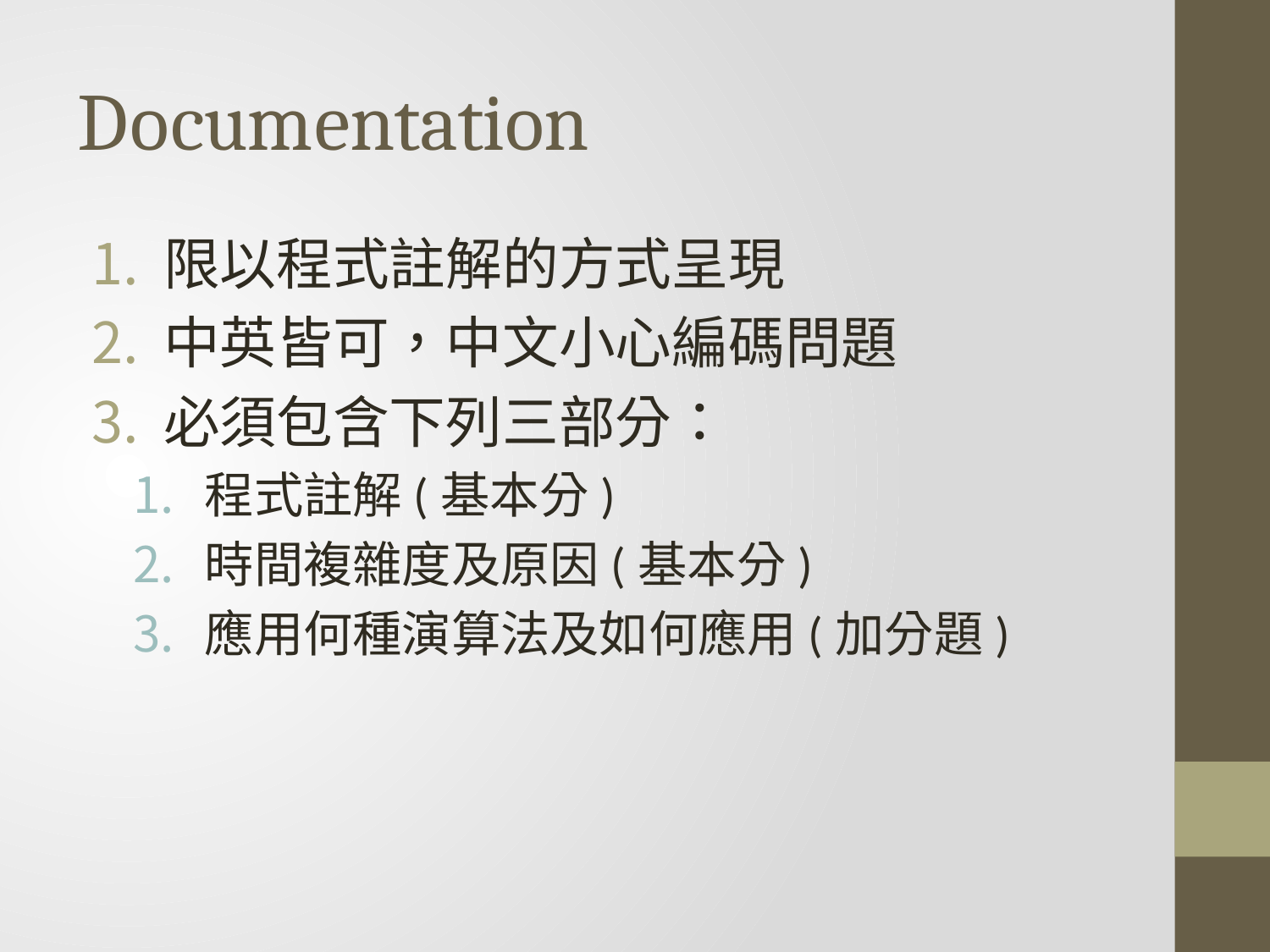

# Documentation
限以程式註解的方式呈現
中英皆可，中文小心編碼問題
必須包含下列三部分：
程式註解(基本分)
時間複雜度及原因(基本分)
應用何種演算法及如何應用(加分題)